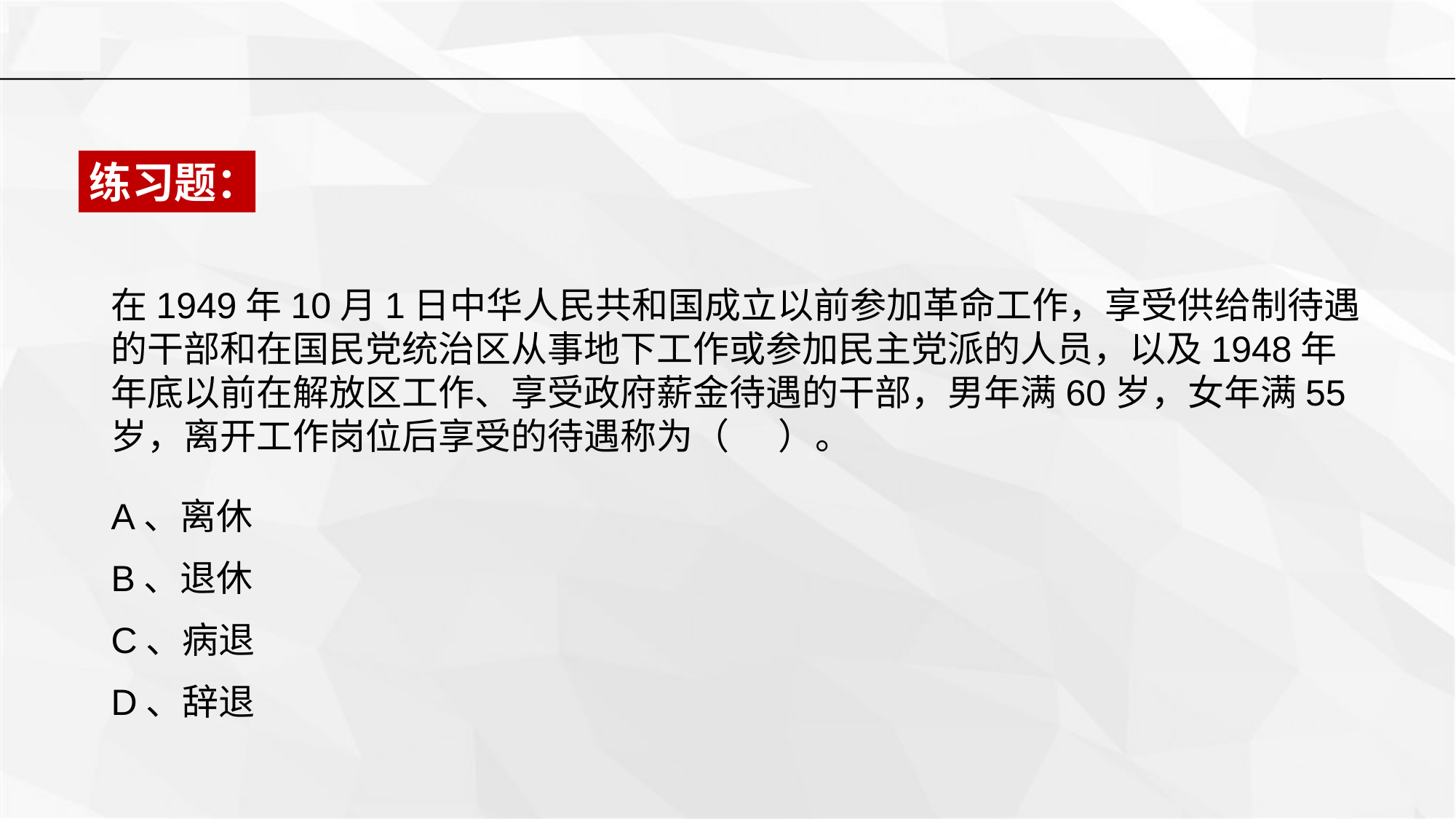

练习题：
在1949年10月1日中华人民共和国成立以前参加革命工作，享受供给制待遇的干部和在国民党统治区从事地下工作或参加民主党派的人员，以及1948年年底以前在解放区工作、享受政府薪金待遇的干部，男年满60岁，女年满55岁，离开工作岗位后享受的待遇称为（      ）。
A、离休
B、退休
C、病退
D、辞退